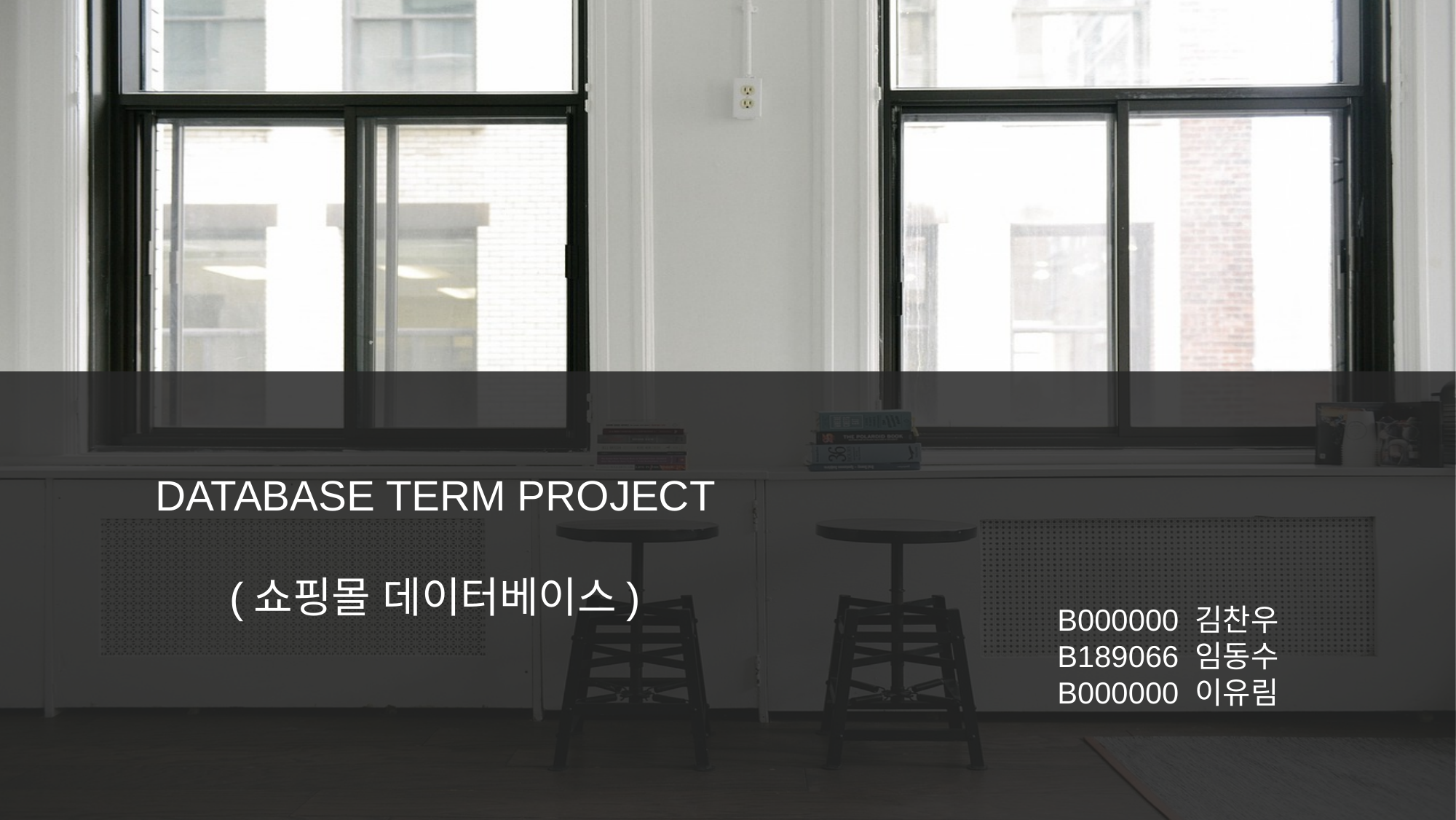

DATABASE TERM PROJECT

(쇼핑몰 데이터베이스)

   b000000 김찬우
   b189066 임동수
   B000000 이유림